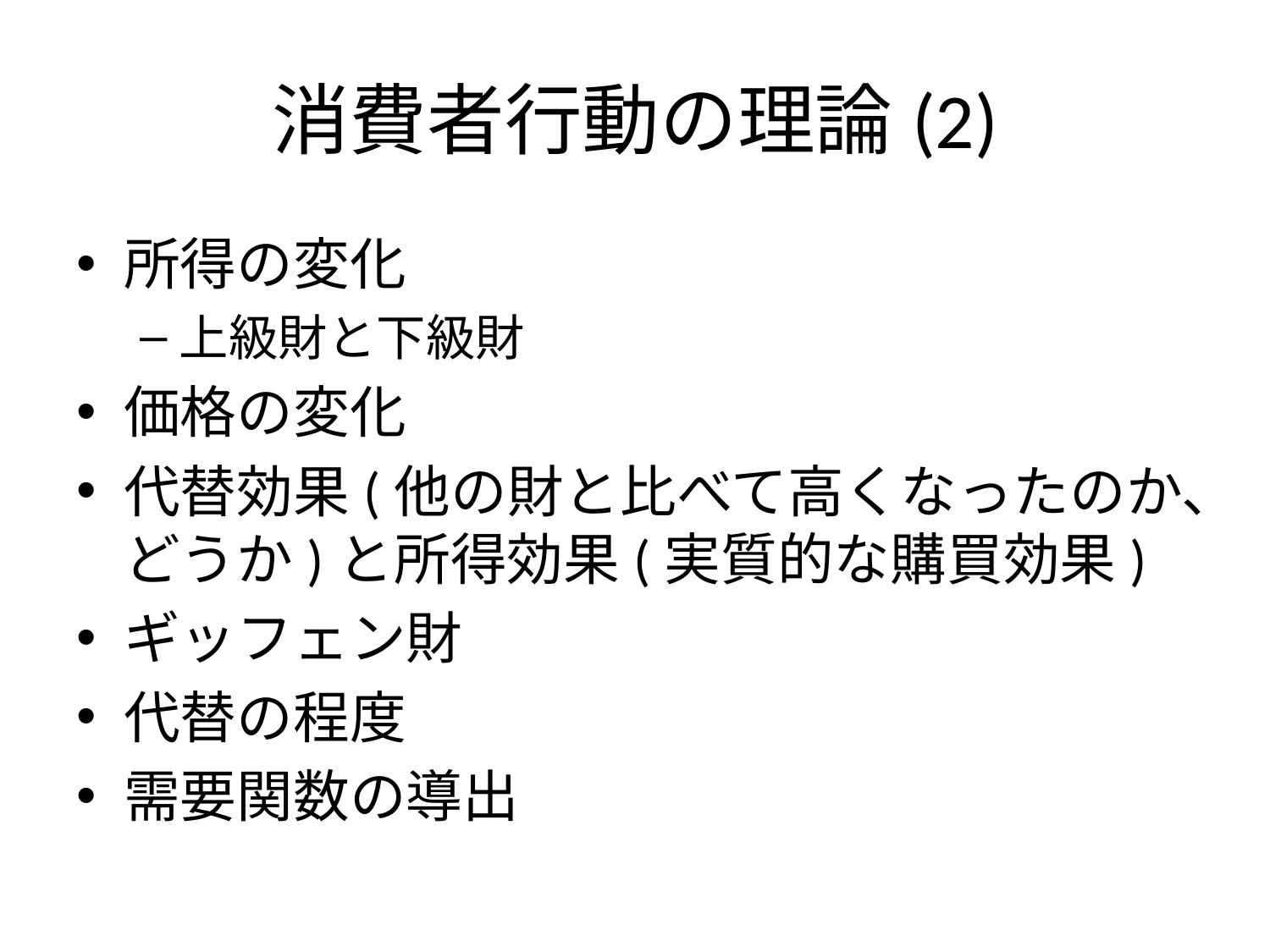

# 消費者行動の理論(2)
所得の変化
上級財と下級財
価格の変化
代替効果(他の財と比べて高くなったのか、どうか)と所得効果(実質的な購買効果)
ギッフェン財
代替の程度
需要関数の導出